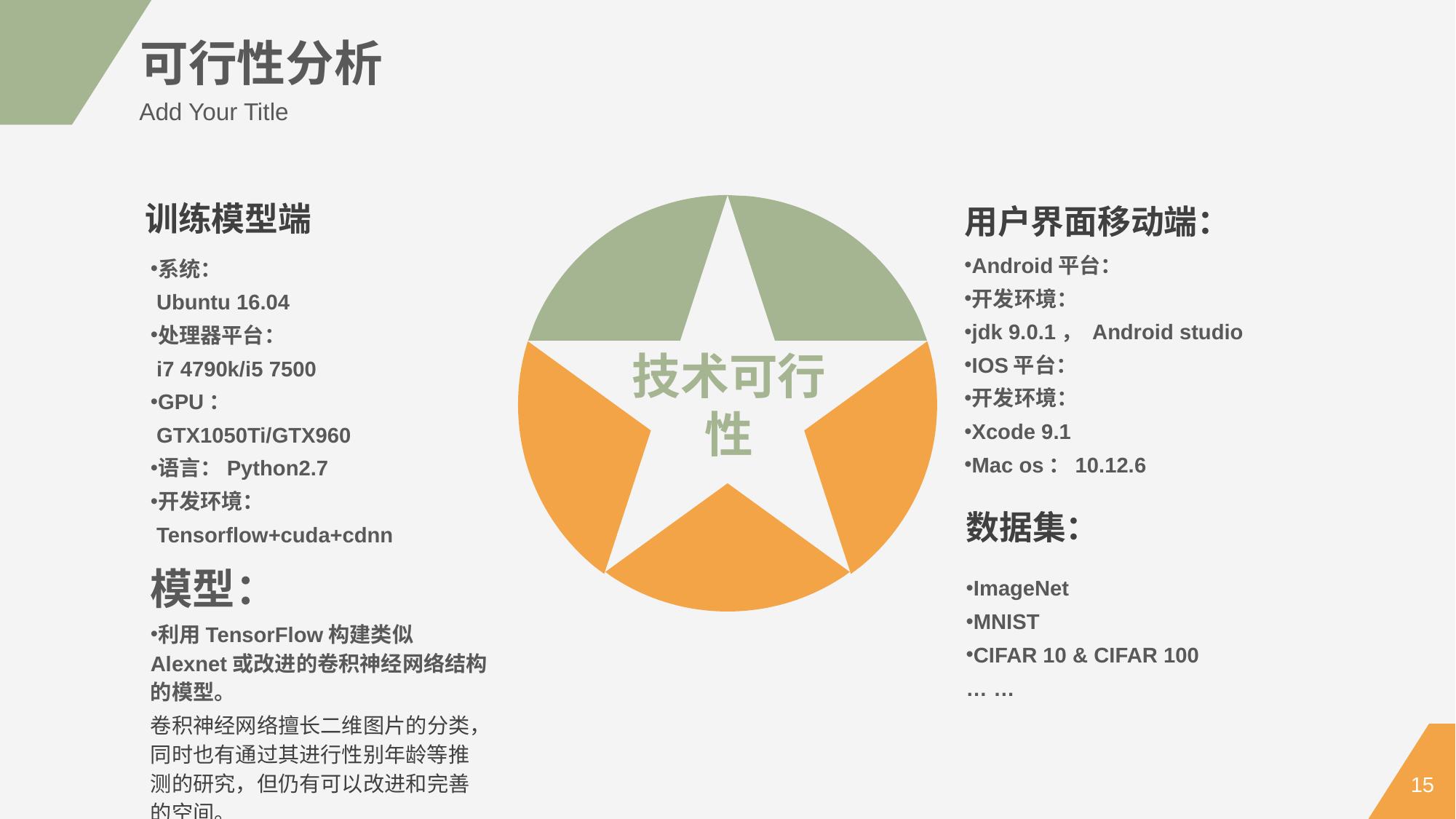

可行性分析
Add Your Title
训练模型端

用户界面移动端：
Android平台：
开发环境：
jdk 9.0.1， Android studio
IOS平台：
开发环境：
Xcode 9.1
Mac os：10.12.6
系统：
 Ubuntu 16.04
处理器平台：
 i7 4790k/i5 7500
GPU：
 GTX1050Ti/GTX960
语言：Python2.7
开发环境：
 Tensorflow+cuda+cdnn
模型：
利用TensorFlow构建类似Alexnet或改进的卷积神经网络结构的模型。
卷积神经网络擅长二维图片的分类，同时也有通过其进行性别年龄等推测的研究，但仍有可以改进和完善的空间。

技术可行性

数据集：
ImageNet
MNIST
CIFAR 10 & CIFAR 100
… …